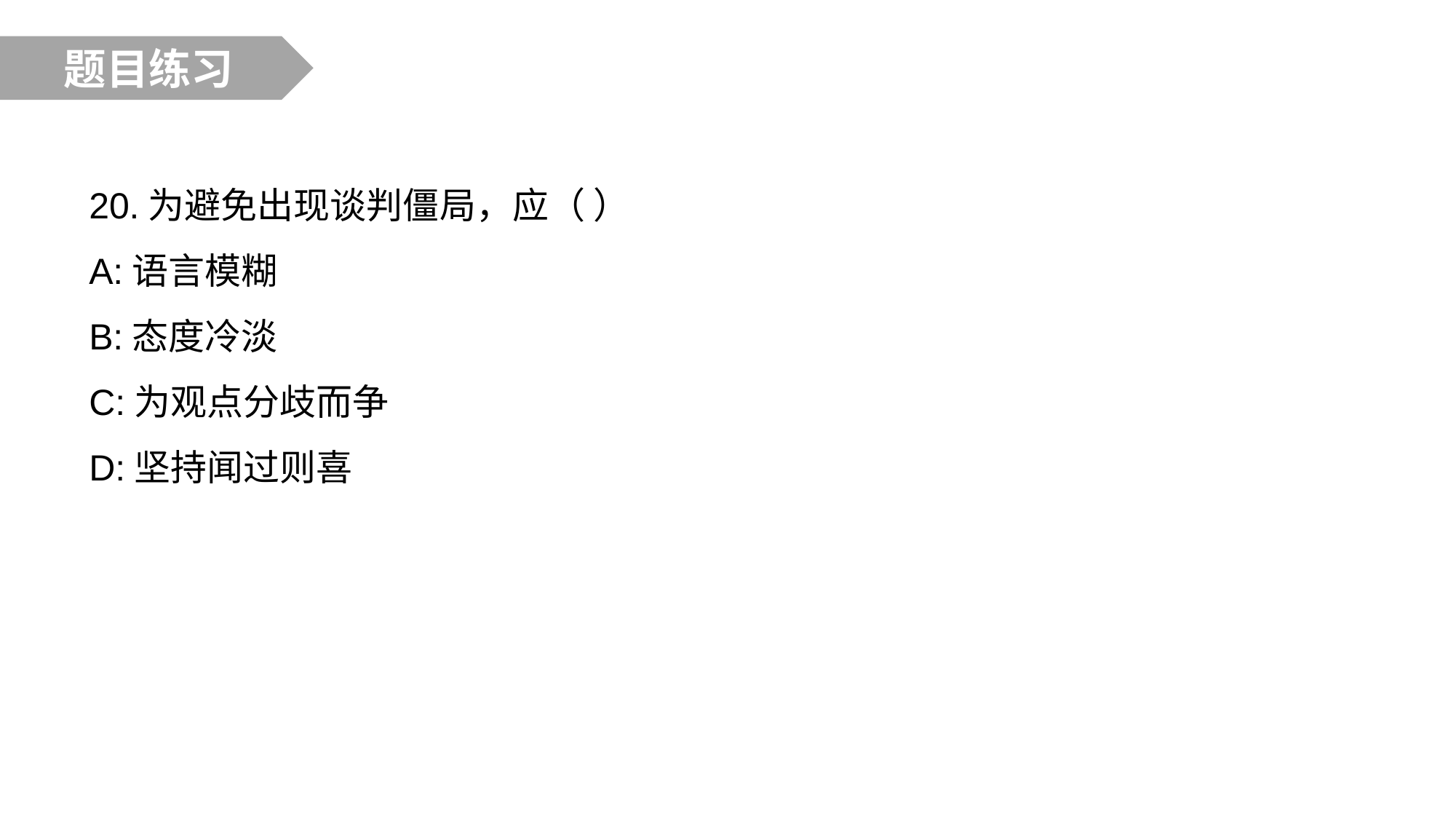

题目练习
20.为避免出现谈判僵局，应（ ）
A:语言模糊
B:态度冷淡
C:为观点分歧而争
D:坚持闻过则喜